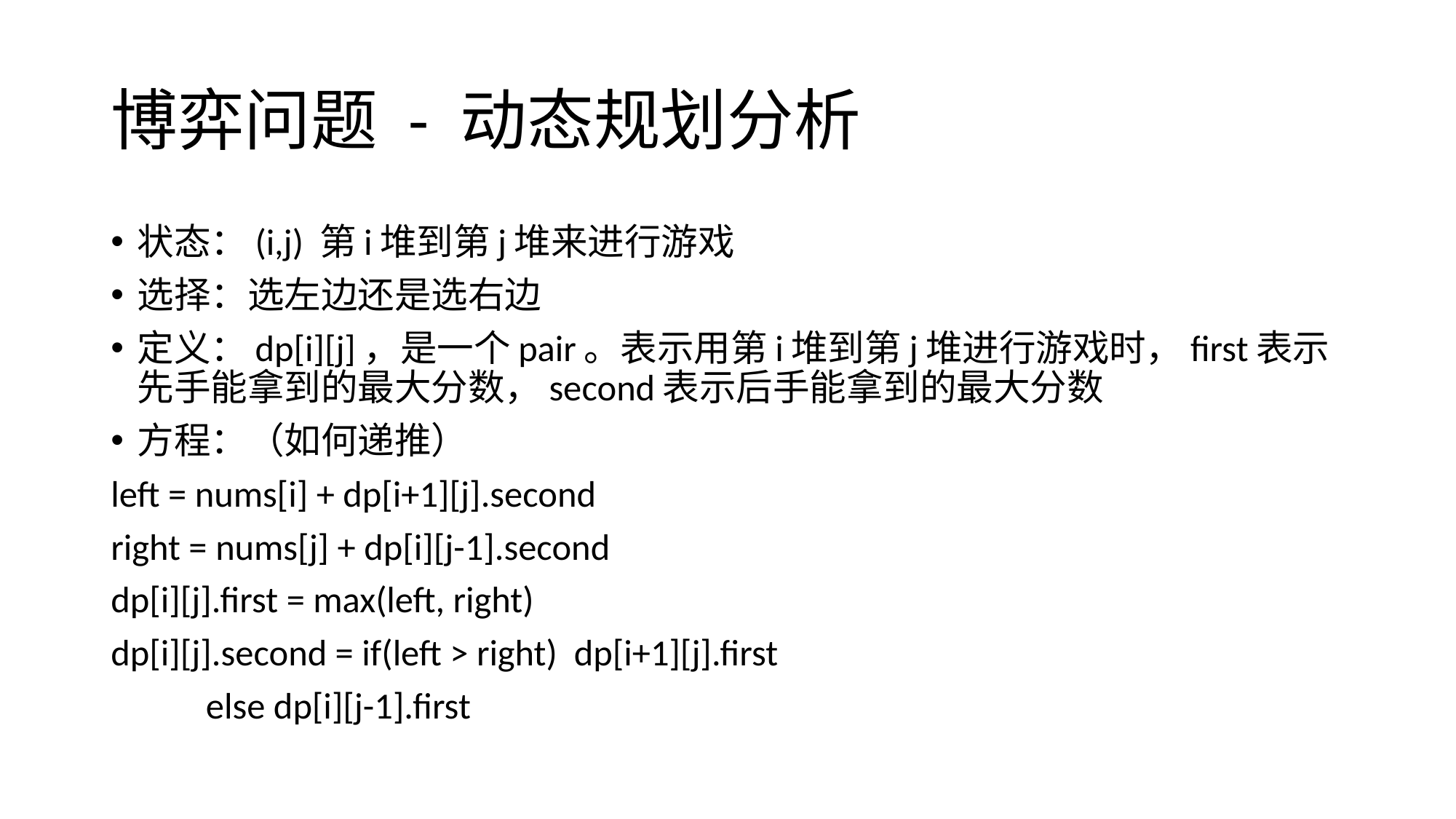

# 博弈问题 - 动态规划分析
状态：(i,j) 第i堆到第j堆来进行游戏
选择：选左边还是选右边
定义：dp[i][j]，是一个pair。表示用第i堆到第j堆进行游戏时，first表示先手能拿到的最大分数，second表示后手能拿到的最大分数
方程：（如何递推）
left = nums[i] + dp[i+1][j].second
right = nums[j] + dp[i][j-1].second
dp[i][j].first = max(left, right)
dp[i][j].second = if(left > right)  dp[i+1][j].first
			else dp[i][j-1].first